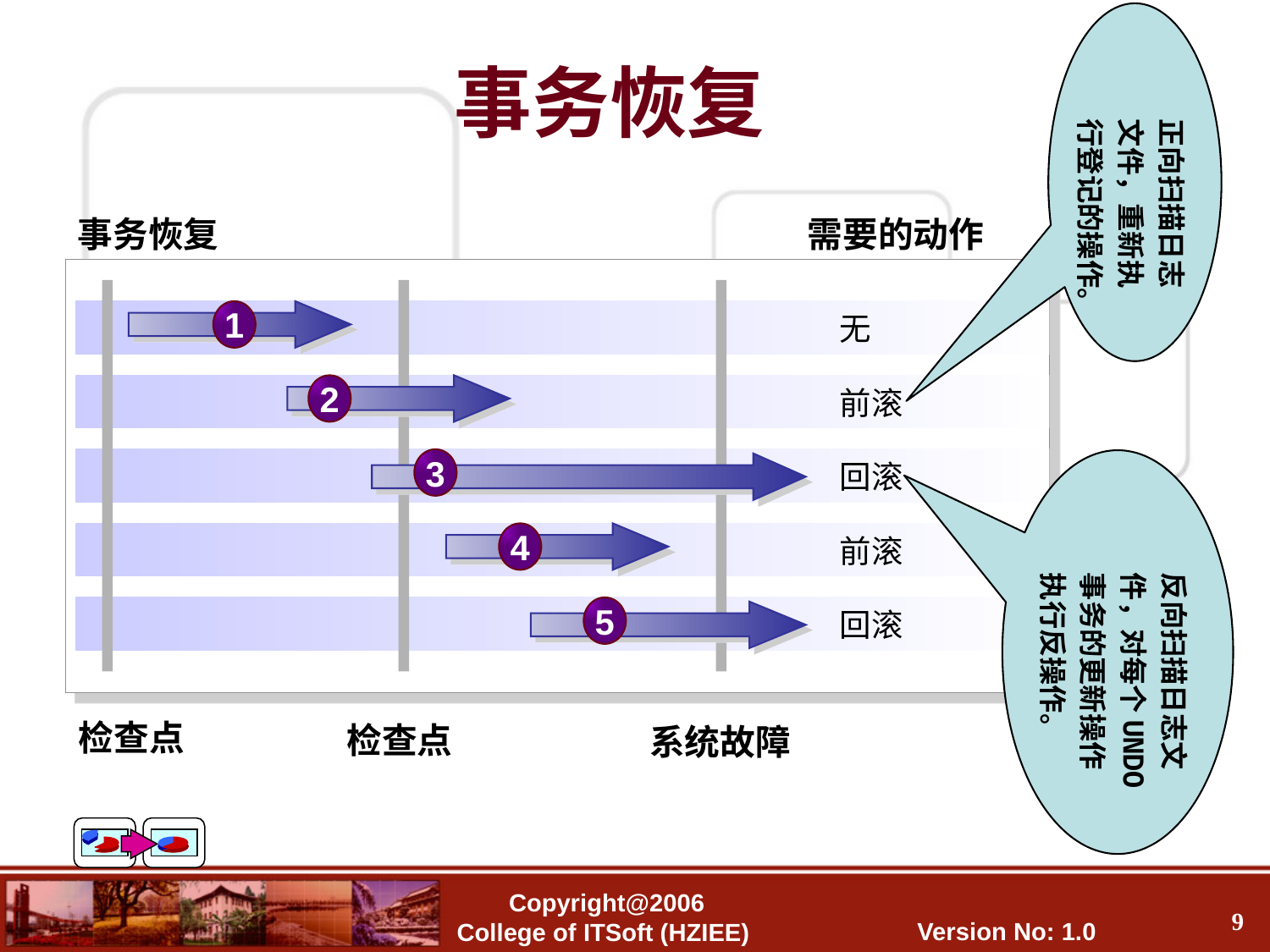

正向扫描日志文件，重新执行登记的操作。
# 事务恢复
事务恢复
需要的动作

1
无

2
前滚

3
反向扫描日志文件，对每个UNDO事务的更新操作执行反操作。

回滚

4
前滚

5

回滚
检查点
检查点
系统故障